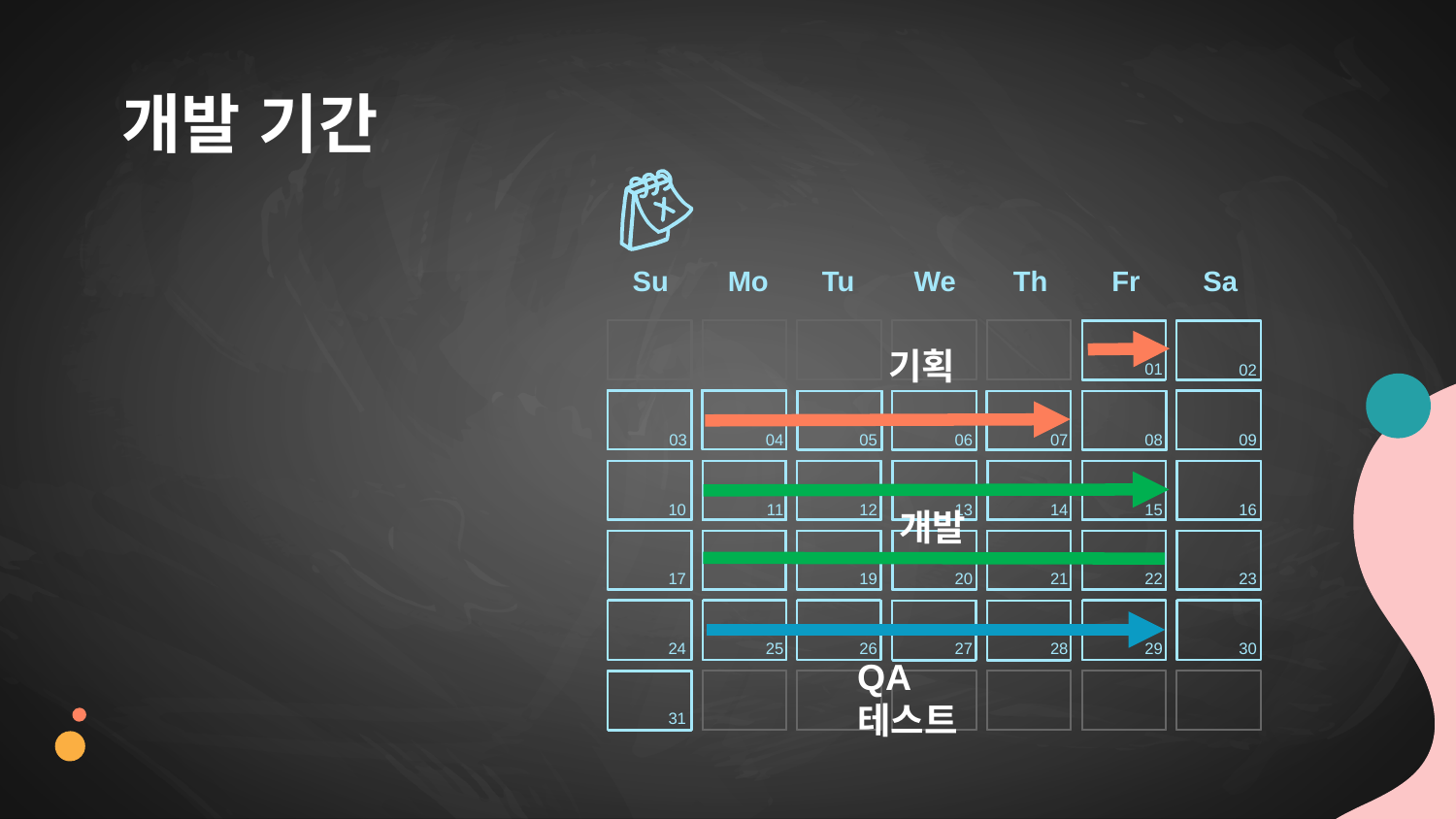

개발 기간

Su
Mo
Tu
We
Th
Fr
Sa

기획
01
02

03
04
05
06
07

08
09
10
11
12
13
14
15
16
개발
17
19
20
21
22
23
24
25
26
27
28
29
30
QA 테스트
31